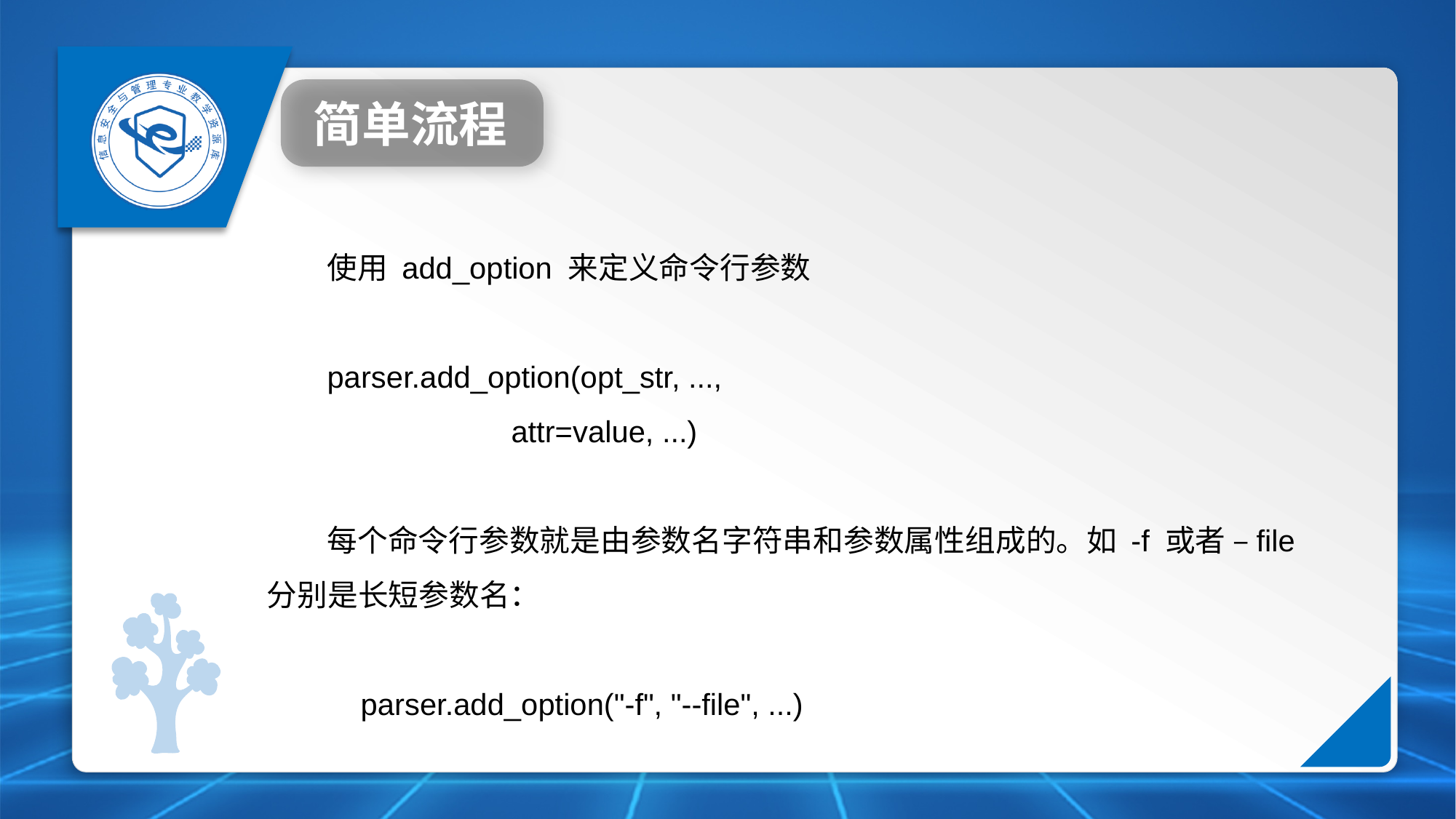

简单流程
使用 add_option 来定义命令行参数

parser.add_option(opt_str, ...,
                      attr=value, ...)

每个命令行参数就是由参数名字符串和参数属性组成的。如 -f 或者 –file 分别是长短参数名：

    parser.add_option("-f", "--file", ...)